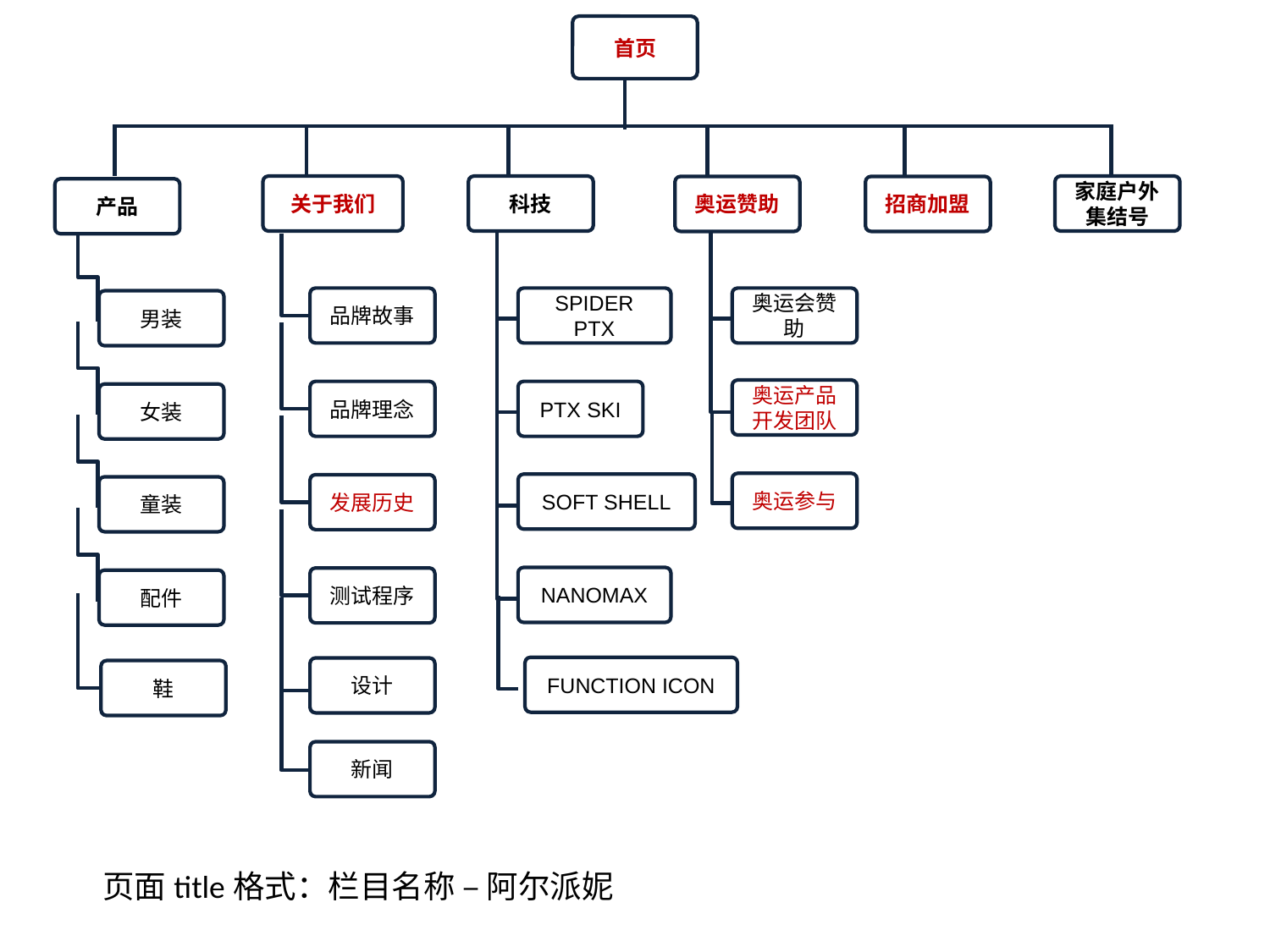

首页
关于我们
科技
家庭户外集结号
奥运赞助
招商加盟
产品
品牌故事
SPIDER PTX
奥运会赞助
男装
奥运产品开发团队
品牌理念
PTX SKI
女装
奥运参与
SOFT SHELL
发展历史
童装
NANOMAX
测试程序
配件
FUNCTION ICON
设计
鞋
新闻
页面title格式：栏目名称 – 阿尔派妮